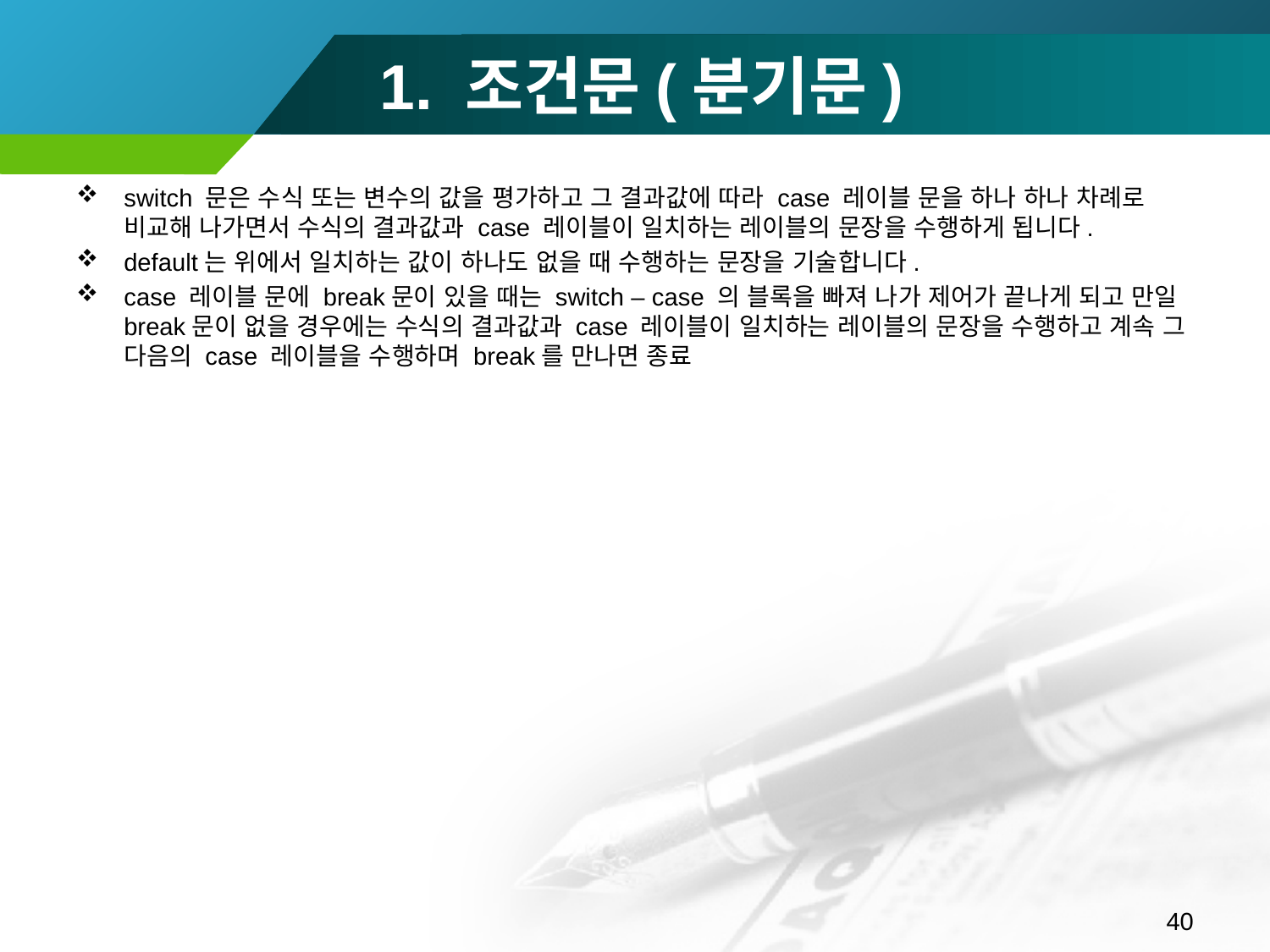

# 1. 조건문(분기문)
switch 문은 수식 또는 변수의 값을 평가하고 그 결과값에 따라 case 레이블 문을 하나 하나 차례로 비교해 나가면서 수식의 결과값과 case 레이블이 일치하는 레이블의 문장을 수행하게 됩니다.
default는 위에서 일치하는 값이 하나도 없을 때 수행하는 문장을 기술합니다.
case 레이블 문에 break문이 있을 때는 switch – case 의 블록을 빠져 나가 제어가 끝나게 되고 만일 break문이 없을 경우에는 수식의 결과값과 case 레이블이 일치하는 레이블의 문장을 수행하고 계속 그 다음의 case 레이블을 수행하며 break를 만나면 종료
40